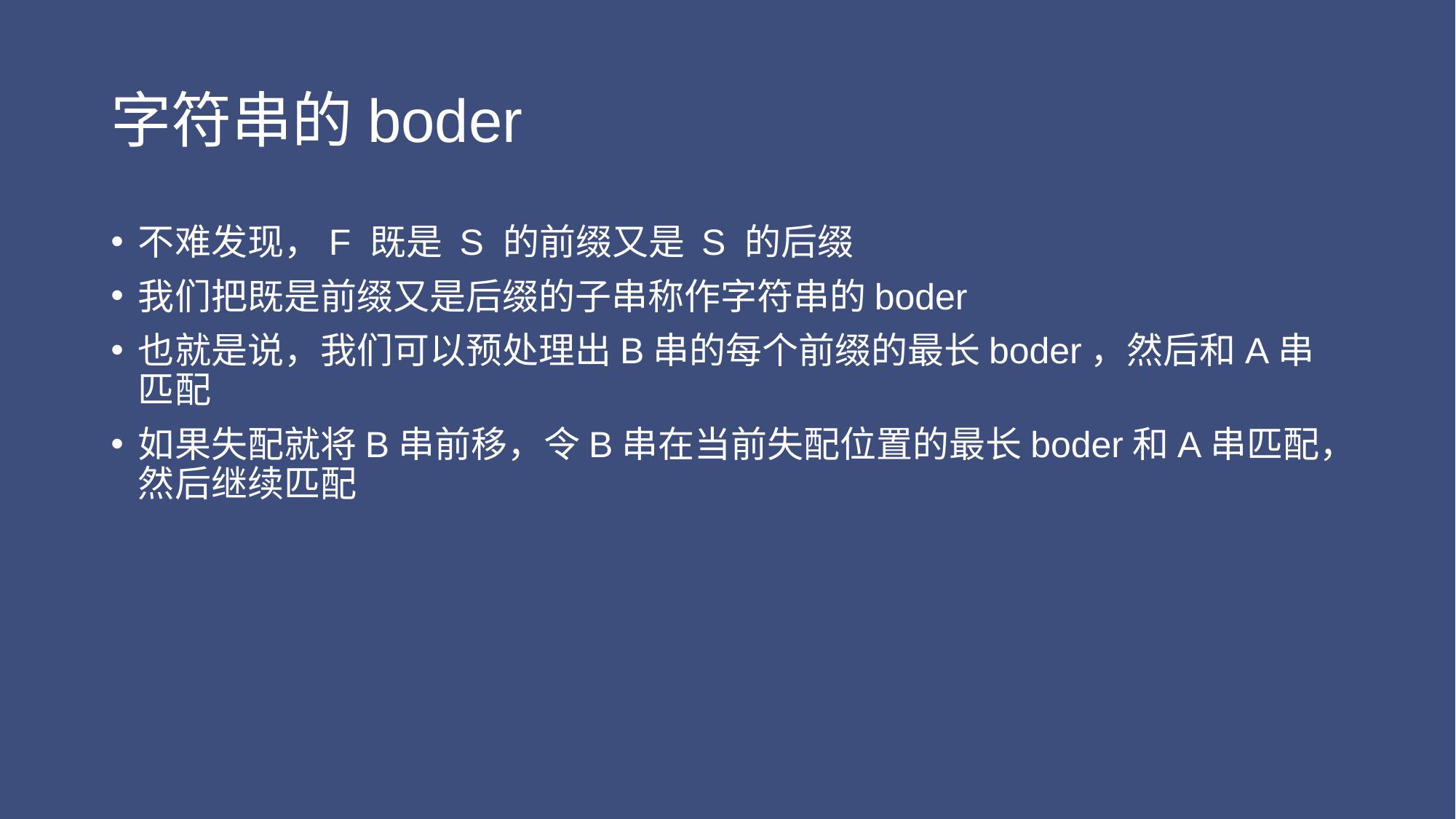

# 字符串的boder
不难发现，F 既是 S 的前缀又是 S 的后缀
我们把既是前缀又是后缀的子串称作字符串的boder
也就是说，我们可以预处理出B串的每个前缀的最长boder，然后和A串匹配
如果失配就将B串前移，令B串在当前失配位置的最长boder和A串匹配，然后继续匹配